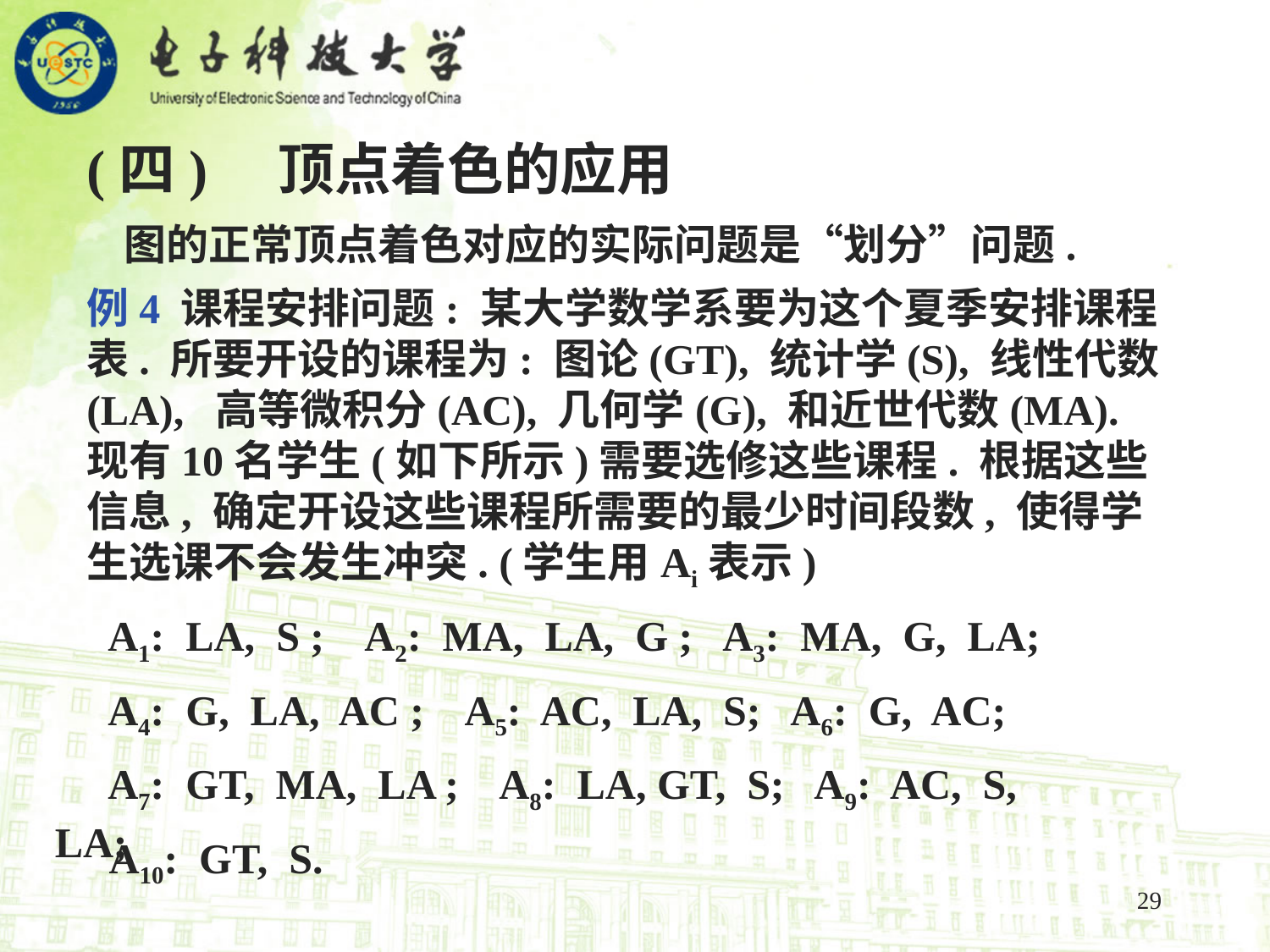

(四)    顶点着色的应用
    图的正常顶点着色对应的实际问题是“划分”问题.
例4 课程安排问题: 某大学数学系要为这个夏季安排课程表. 所要开设的课程为: 图论(GT), 统计学(S), 线性代数(LA),  高等微积分(AC), 几何学(G), 和近世代数(MA). 现有10名学生(如下所示)需要选修这些课程. 根据这些信息, 确定开设这些课程所需要的最少时间段数, 使得学生选课不会发生冲突. (学生用Ai表示)
     A1:  LA,  S ;    A2:  MA,  LA,  G ;   A3:  MA,  G,  LA;
     A4:  G,  LA,  AC ;    A5:  AC,  LA,  S;   A6:  G,  AC;
     A7:  GT,  MA,  LA ;    A8:  LA, GT,  S;   A9:  AC,  S,  LA;
     A10:  GT,  S.
29